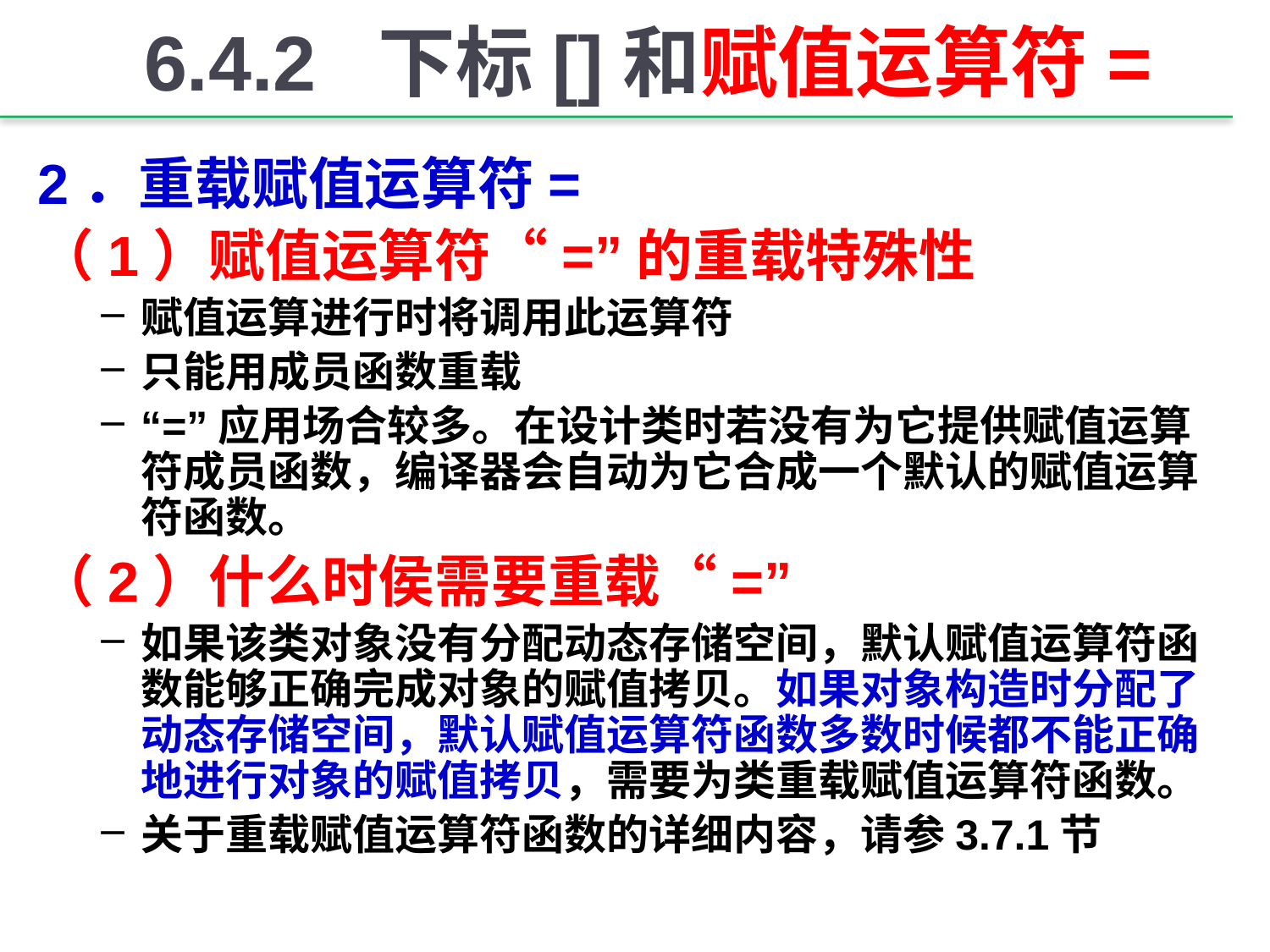

# 6.4.2  下标[]和赋值运算符=
2．重载赋值运算符=
（1）赋值运算符“=”的重载特殊性
赋值运算进行时将调用此运算符
只能用成员函数重载
“=”应用场合较多。在设计类时若没有为它提供赋值运算符成员函数，编译器会自动为它合成一个默认的赋值运算符函数。
（2）什么时侯需要重载“=”
如果该类对象没有分配动态存储空间，默认赋值运算符函数能够正确完成对象的赋值拷贝。如果对象构造时分配了动态存储空间，默认赋值运算符函数多数时候都不能正确地进行对象的赋值拷贝，需要为类重载赋值运算符函数。
关于重载赋值运算符函数的详细内容，请参3.7.1节